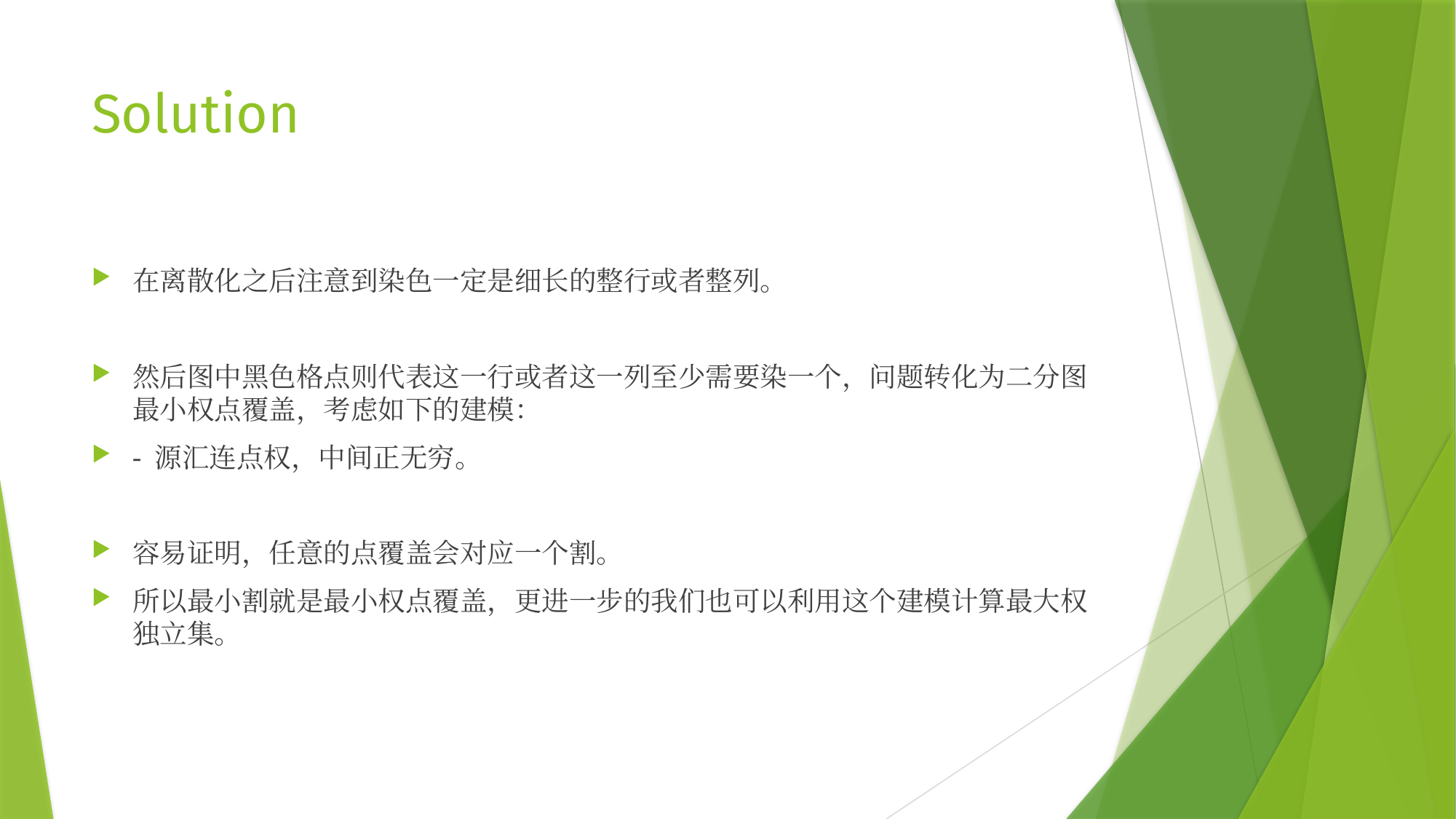

# Solution
在离散化之后注意到染色一定是细长的整行或者整列。

然后图中黑色格点则代表这一行或者这一列至少需要染一个，问题转化为二分图最小权点覆盖，考虑如下的建模：
- 源汇连点权，中间正无穷。

容易证明，任意的点覆盖会对应一个割。
所以最小割就是最小权点覆盖，更进一步的我们也可以利用这个建模计算最大权独立集。